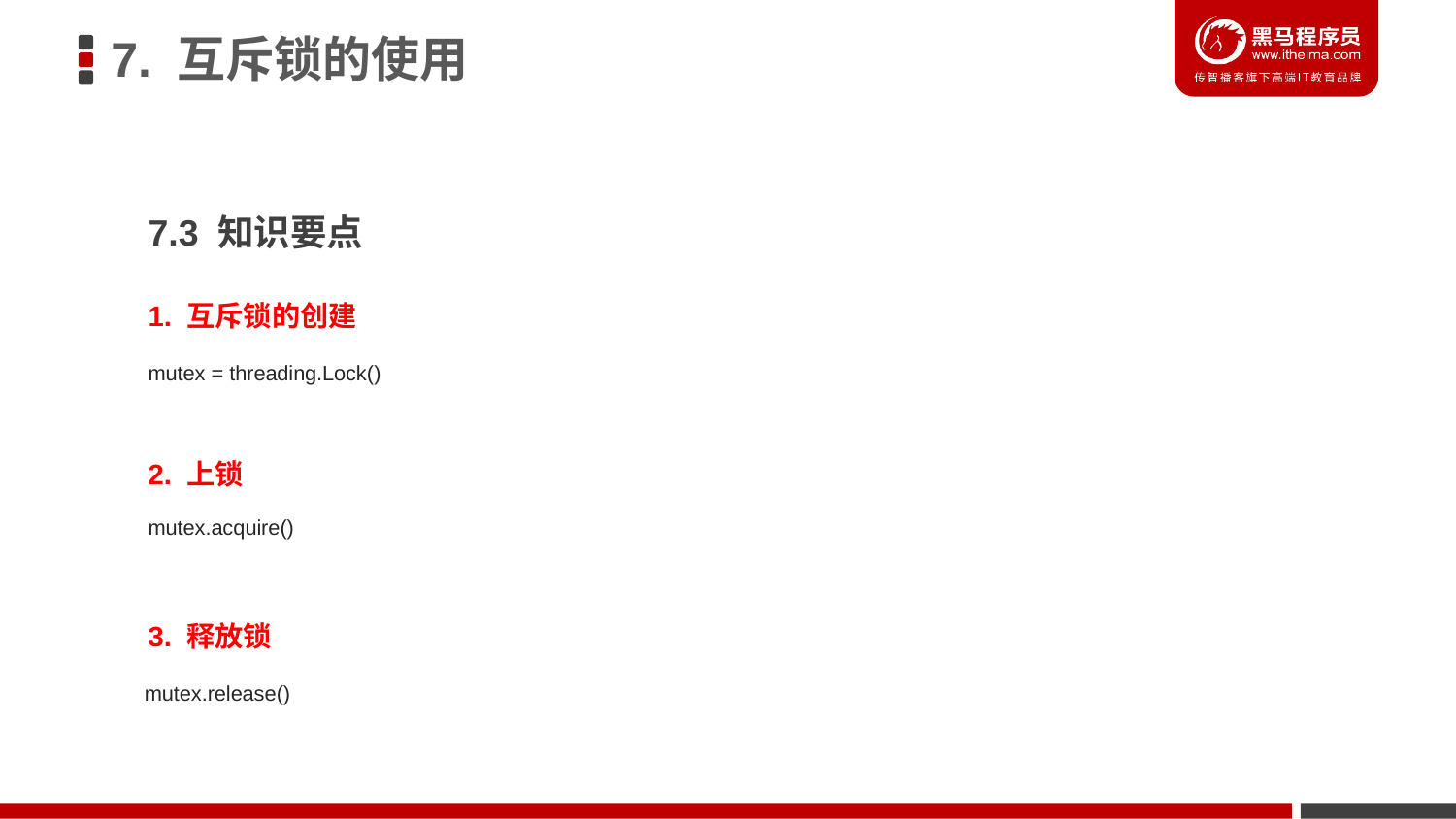

7. 互斥锁的使用
7.3 知识要点
1. 互斥锁的创建
mutex = threading.Lock()
2. 上锁
mutex.acquire()
3. 释放锁
mutex.release()